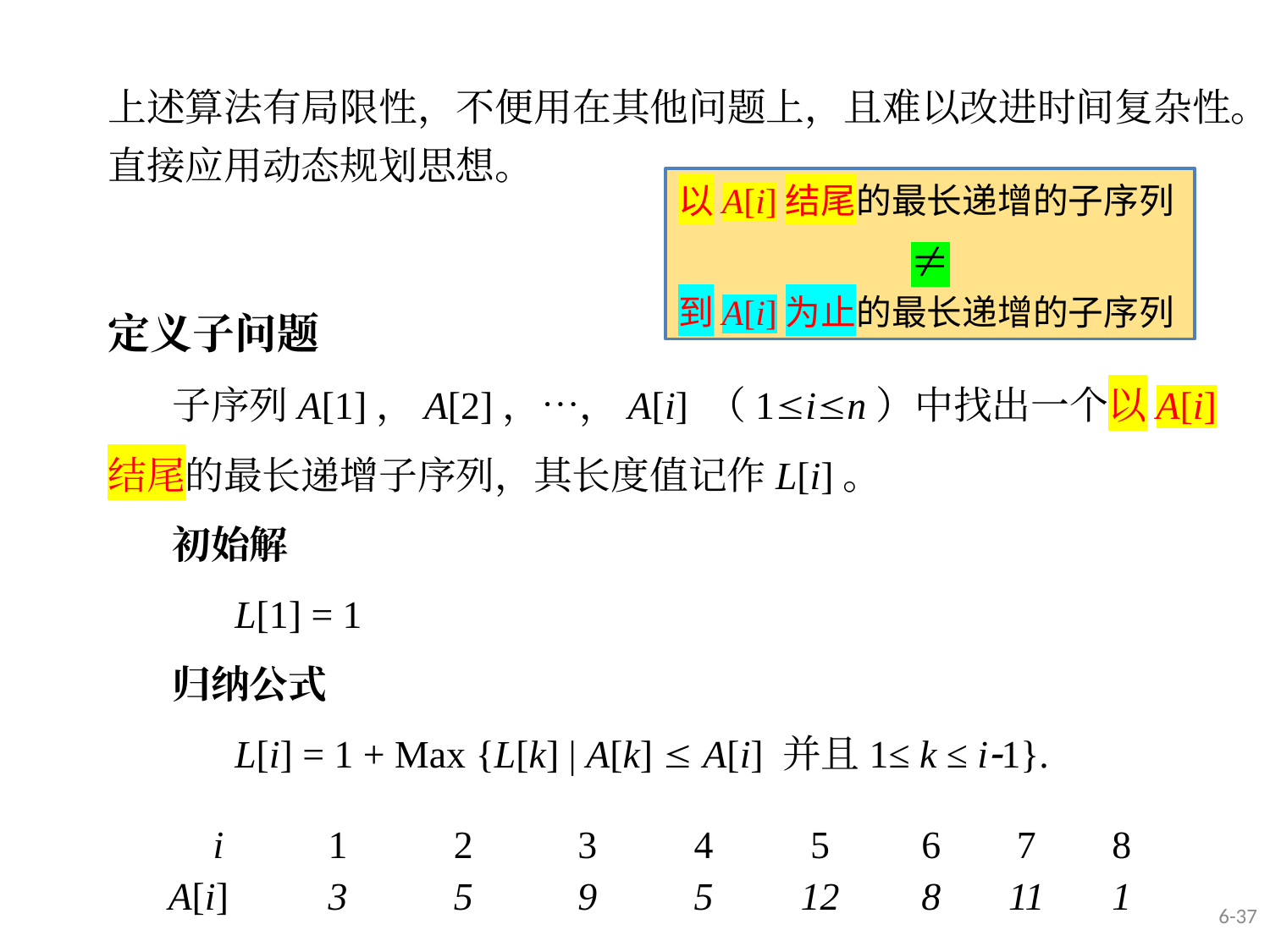

上述算法有局限性，不便用在其他问题上，且难以改进时间复杂性。
直接应用动态规划思想。
以A[i]结尾的最长递增的子序列
 ≠
到A[i]为止的最长递增的子序列
定义子问题
子序列A[1]，A[2]，…，A[i] （1≤i≤n）中找出一个以A[i]结尾的最长递增子序列，其长度值记作L[i]。
初始解
	L[1] = 1
归纳公式
	L[i] = 1 + Max {L[k] | A[k] ≤ A[i] 并且1≤ k ≤ i−1}.

| i | 1 | 2 | 3 | 4 | 5 | 6 | 7 | 8 |
| --- | --- | --- | --- | --- | --- | --- | --- | --- |
| A[i] | 3 | 5 | 9 | 5 | 12 | 8 | 11 | 1 |
6-37